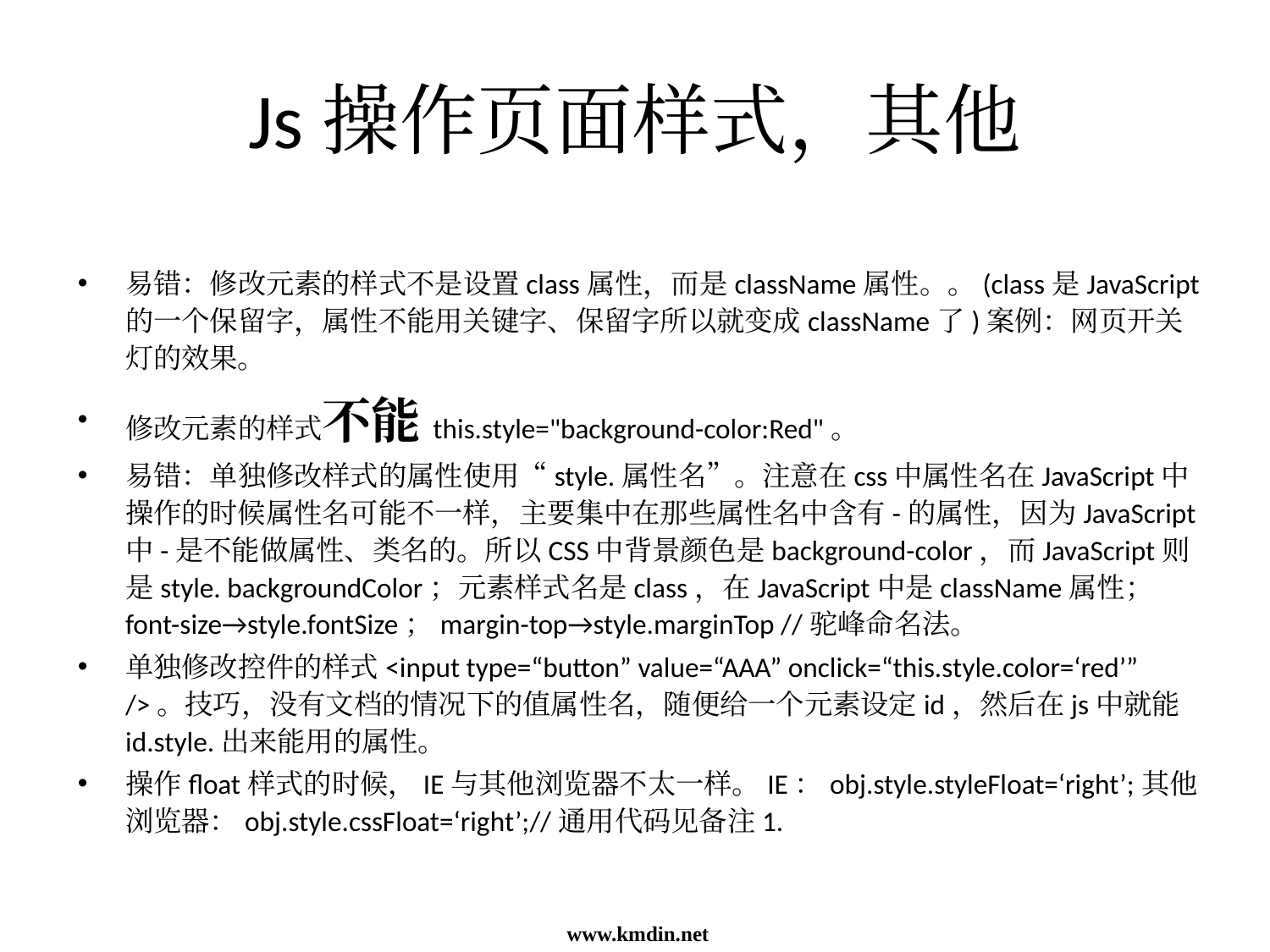

Js操作页面样式，其他
易错：修改元素的样式不是设置class属性，而是className属性。。(class是JavaScript的一个保留字，属性不能用关键字、保留字所以就变成className了)案例：网页开关灯的效果。
修改元素的样式不能this.style="background-color:Red"。
易错：单独修改样式的属性使用“style.属性名”。注意在css中属性名在JavaScript中操作的时候属性名可能不一样，主要集中在那些属性名中含有-的属性，因为JavaScript中-是不能做属性、类名的。所以CSS中背景颜色是background-color，而JavaScript则是style. backgroundColor；元素样式名是class，在JavaScript中是className属性；font-size→style.fontSize；margin-top→style.marginTop //驼峰命名法。
单独修改控件的样式<input type=“button” value=“AAA” onclick=“this.style.color=‘red’” />。技巧，没有文档的情况下的值属性名，随便给一个元素设定id，然后在js中就能id.style.出来能用的属性。
操作float样式的时候，IE与其他浏览器不太一样。IE：obj.style.styleFloat=‘right’;其他浏览器：obj.style.cssFloat=‘right’;//通用代码见备注1.